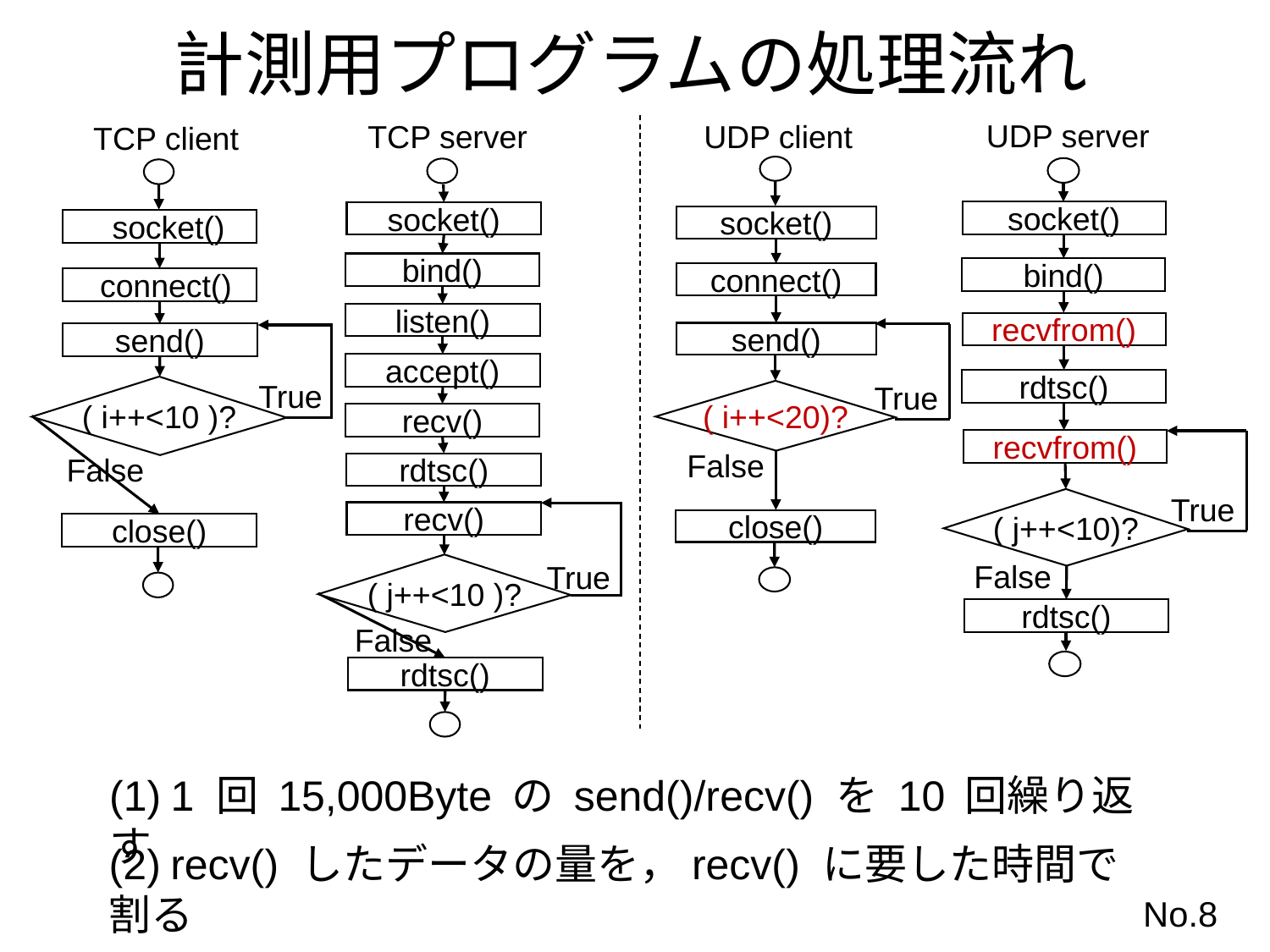

計測用プログラムの処理流れ
UDP server

socket()
bind()
recvfrom()
rdtsc()
recvfrom()
( j++<10)?
rdtsc()

True
False
TCP server

socket()
bind()
listen()
accept()
recv()
rdtsc()
recv()
True
( j++<10 )?
False
rdtsc()

UDP client

socket()
connect()
send()
( i++<20)?
close()

True
False
TCP client

  socket()
  connect()
send()
True
( i++<10 )?
False
close()

(1) 1 回 15,000Byte の send()/recv() を 10 回繰り返す
(2) recv() したデータの量を，recv() に要した時間で割る
No.8